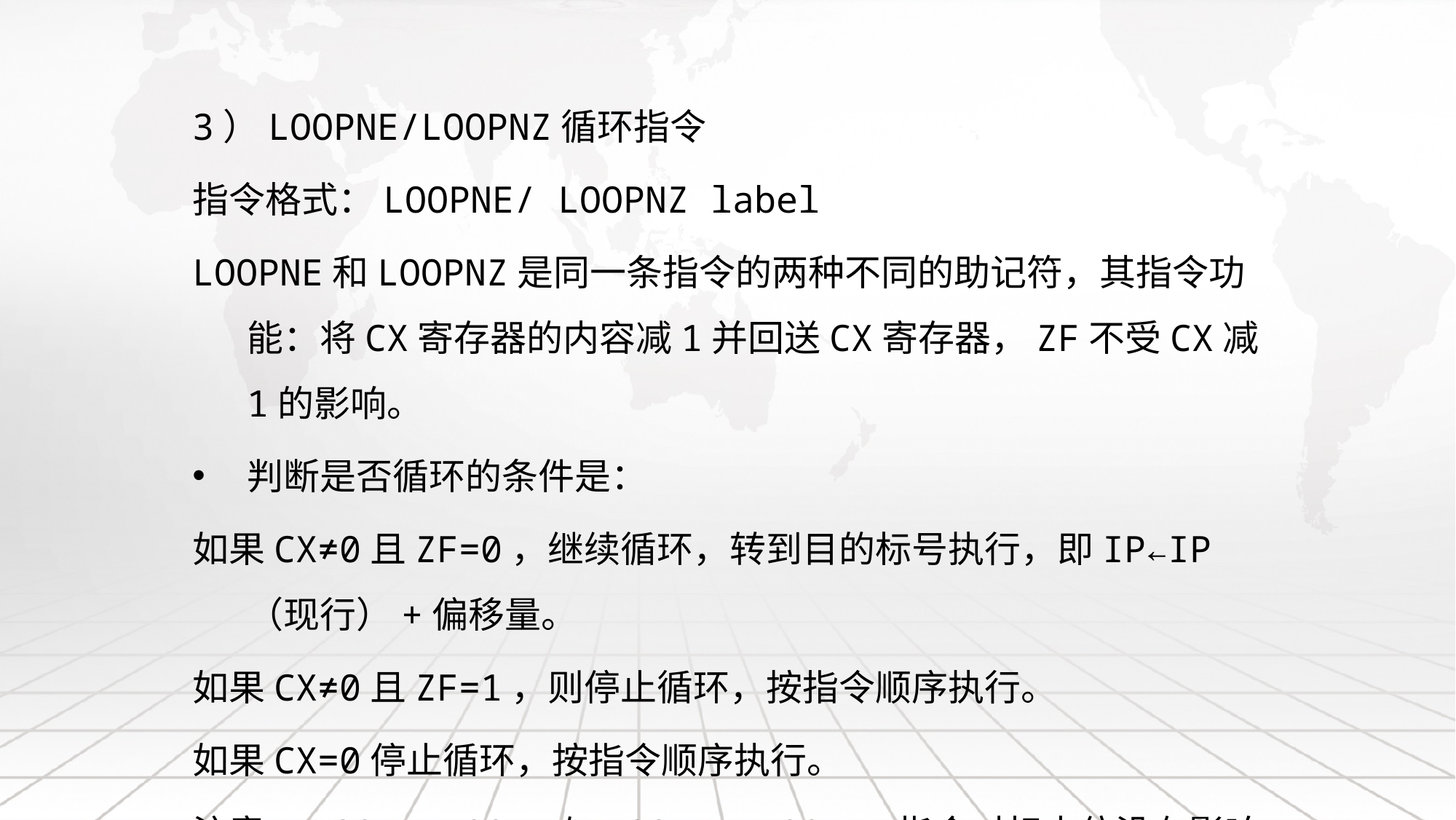

3）LOOPNE/LOOPNZ循环指令
指令格式：LOOPNE/ LOOPNZ label
LOOPNE和LOOPNZ是同一条指令的两种不同的助记符，其指令功能：将CX寄存器的内容减1并回送CX寄存器，ZF不受CX减1的影响。
判断是否循环的条件是：
如果CX≠0且ZF=0，继续循环，转到目的标号执行，即IP←IP（现行）+偏移量。
如果CX≠0且ZF=1，则停止循环，按指令顺序执行。
如果CX=0停止循环，按指令顺序执行。
注意：LOOPE/LOOPZ与LOOPNE/LOOPNZ指令对标志位没有影响